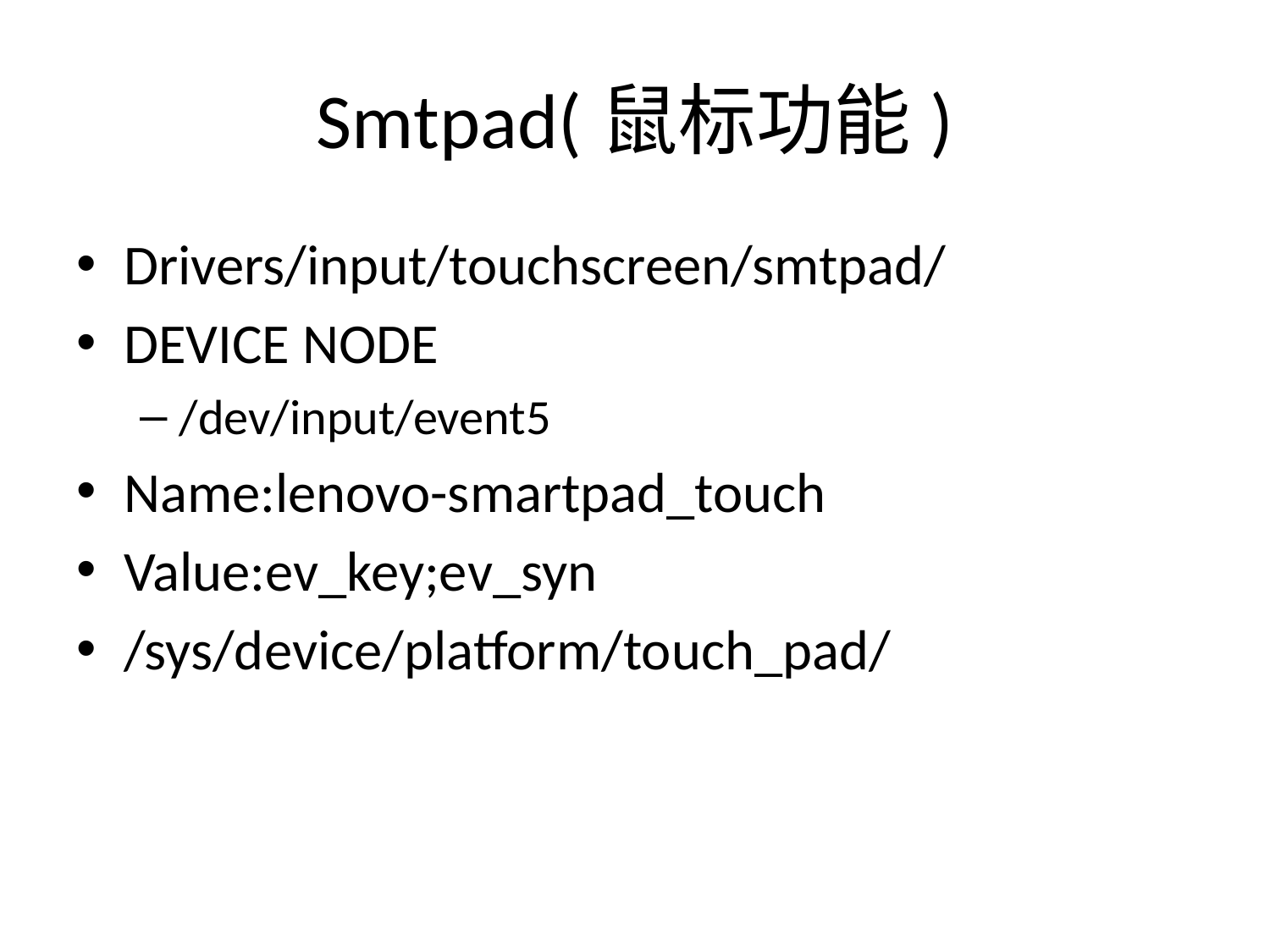

# Smtpad(鼠标功能)
Drivers/input/touchscreen/smtpad/
DEVICE NODE
/dev/input/event5
Name:lenovo-smartpad_touch
Value:ev_key;ev_syn
/sys/device/platform/touch_pad/